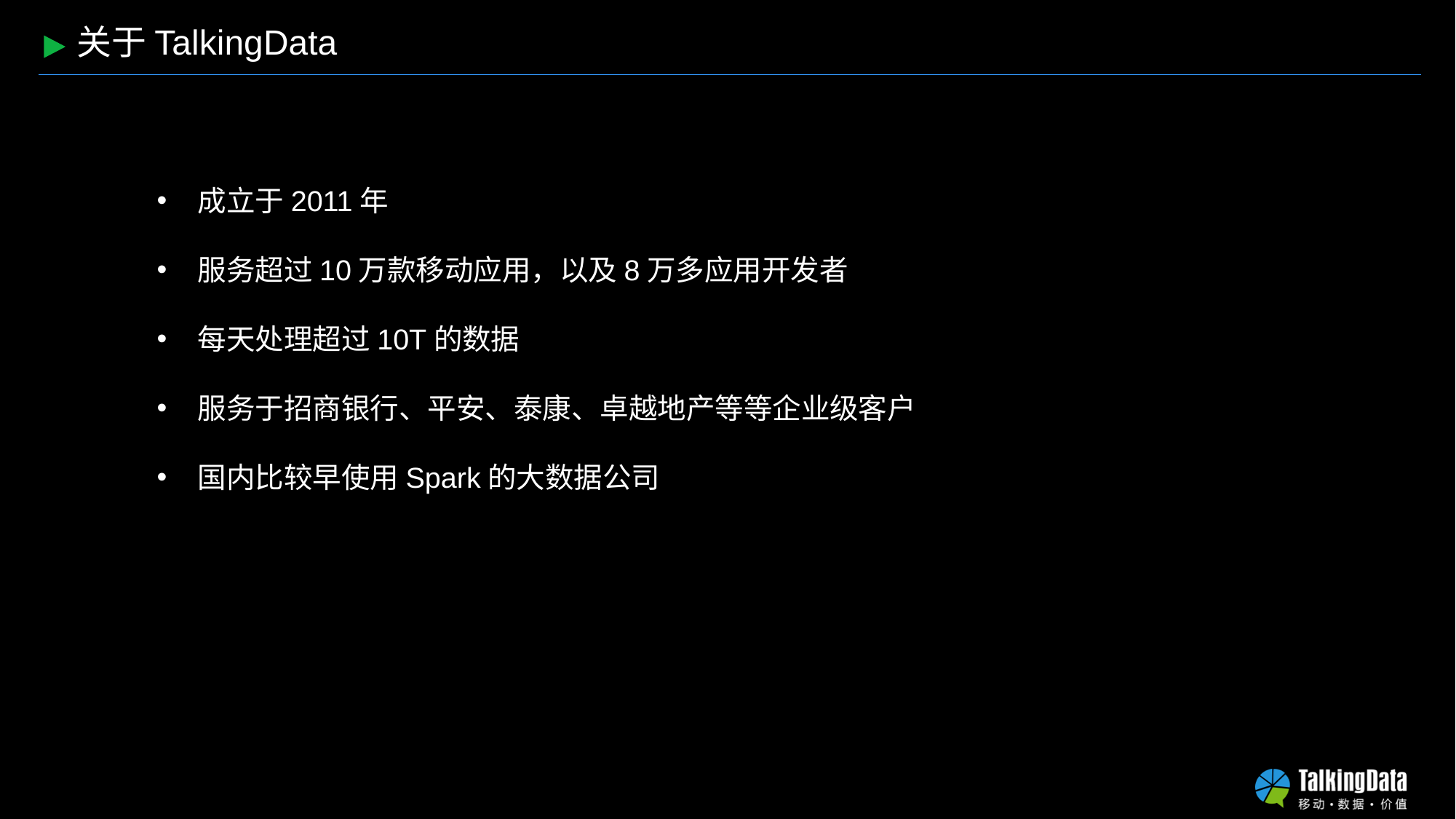

关于TalkingData

成立于2011年

服务超过10万款移动应用，以及8万多应用开发者

每天处理超过10T的数据

服务于招商银行、平安、泰康、卓越地产等等企业级客户

国内比较早使用Spark的大数据公司